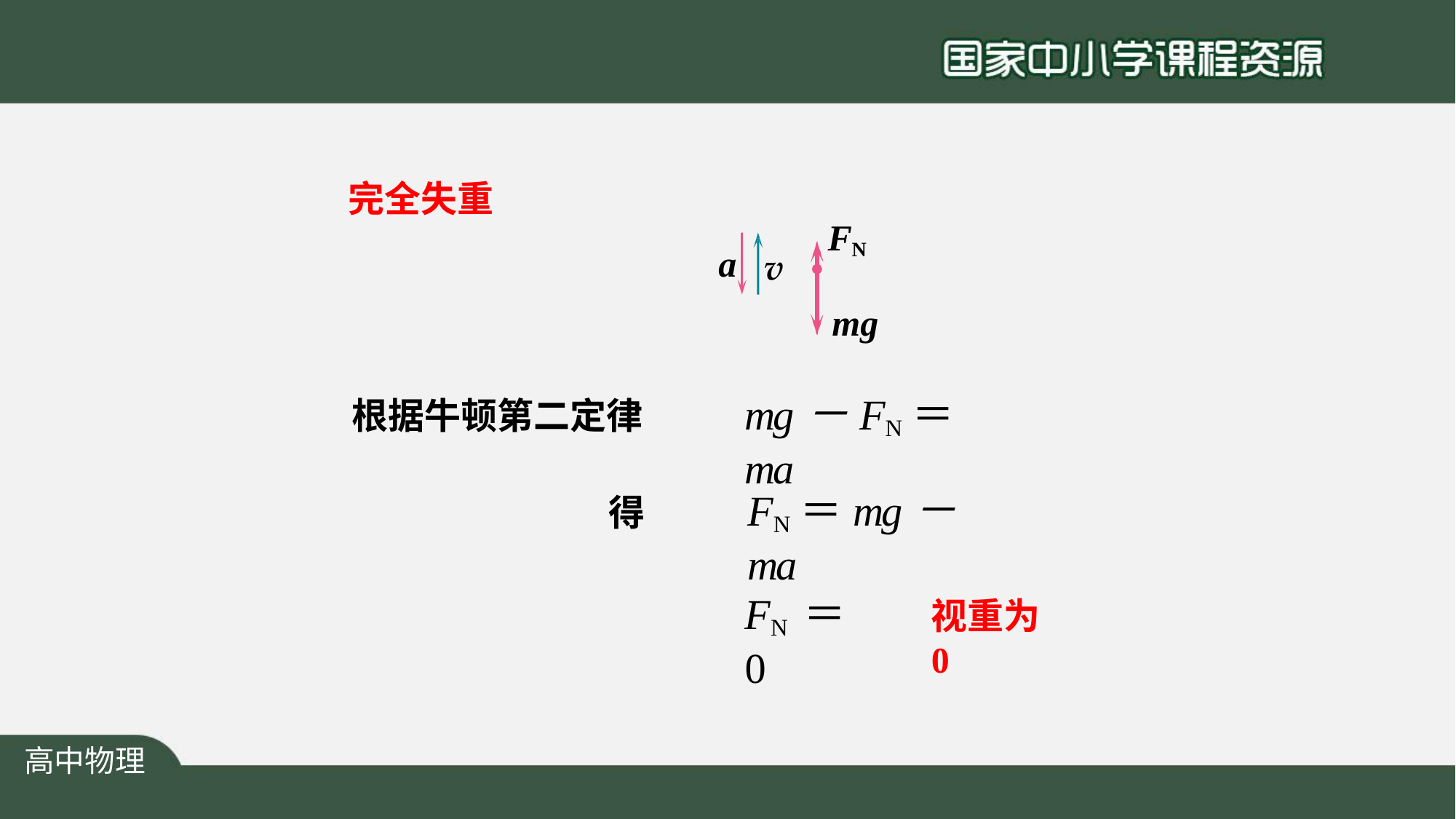

完全失重
FN

a

v
mg
mg－FN＝ma
根据牛顿第二定律
FN＝mg－ma
得
FN ＝ 0
视重为0
高中物理